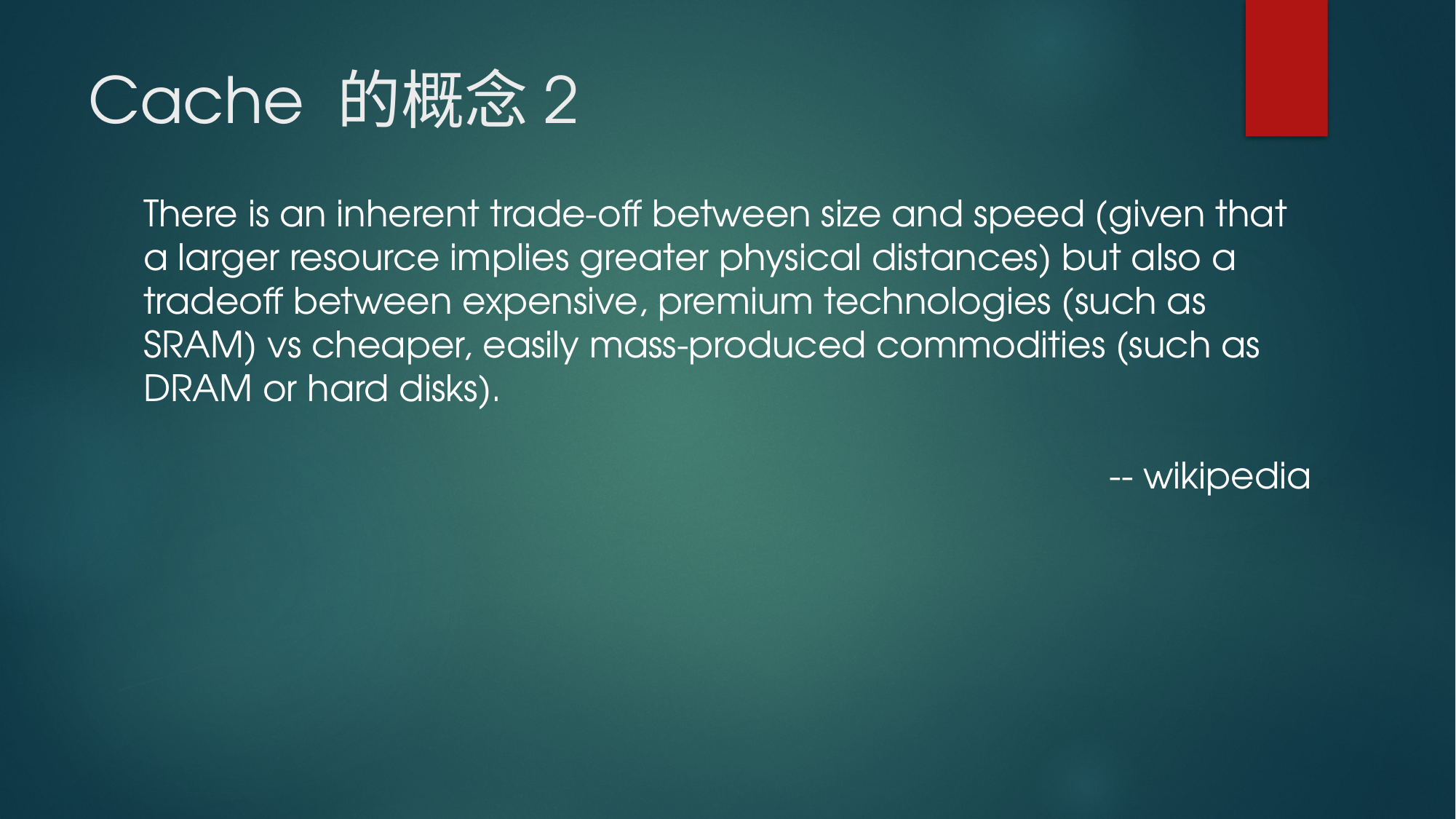

# Cache 的概念2
There is an inherent trade-off between size and speed (given that a larger resource implies greater physical distances) but also a tradeoff between expensive, premium technologies (such as SRAM) vs cheaper, easily mass-produced commodities (such as DRAM or hard disks).

 -- wikipedia